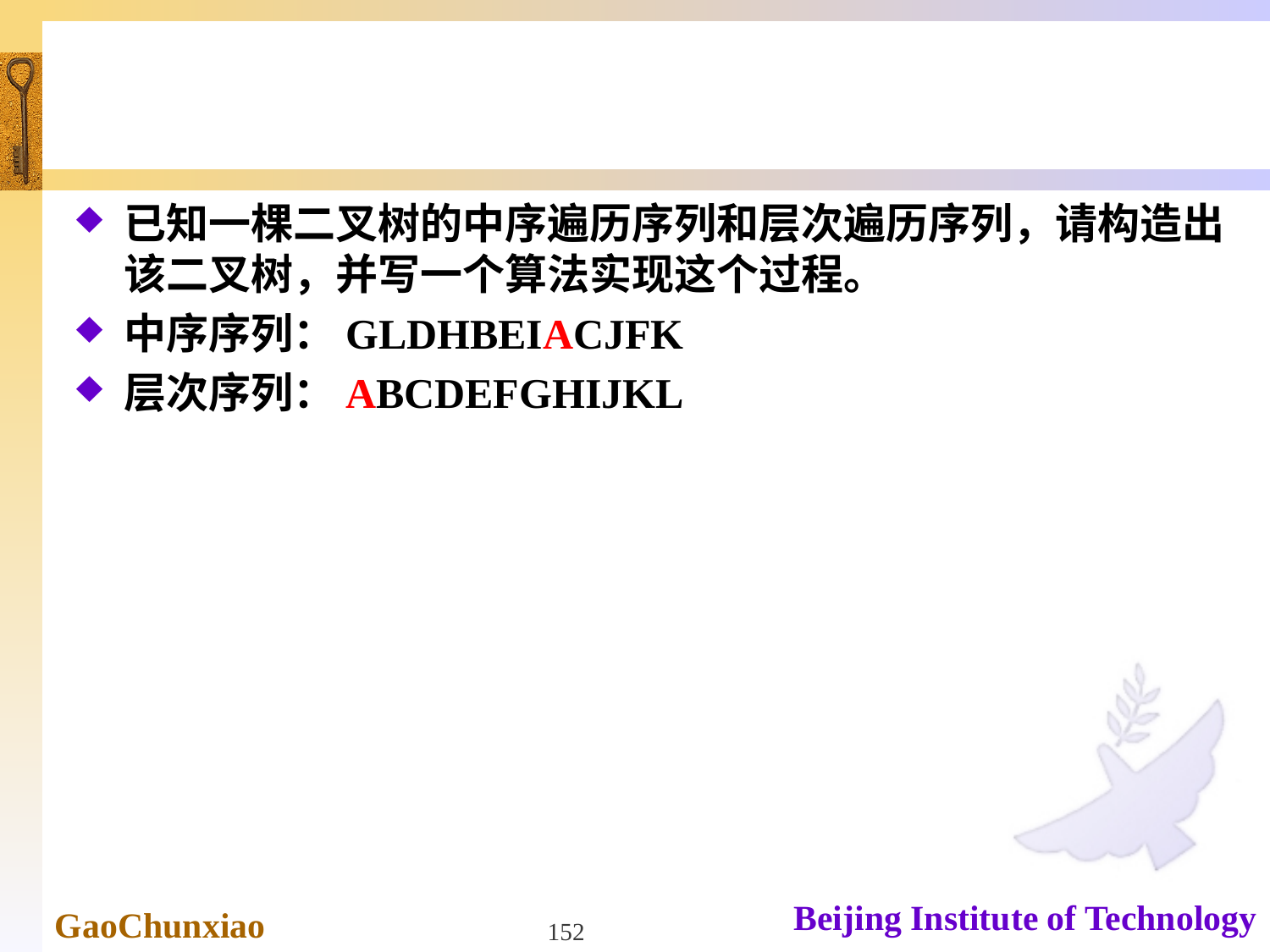

#
已知一棵二叉树的中序遍历序列和层次遍历序列，请构造出该二叉树，并写一个算法实现这个过程。
中序序列：GLDHBEIACJFK
层次序列：ABCDEFGHIJKL

152